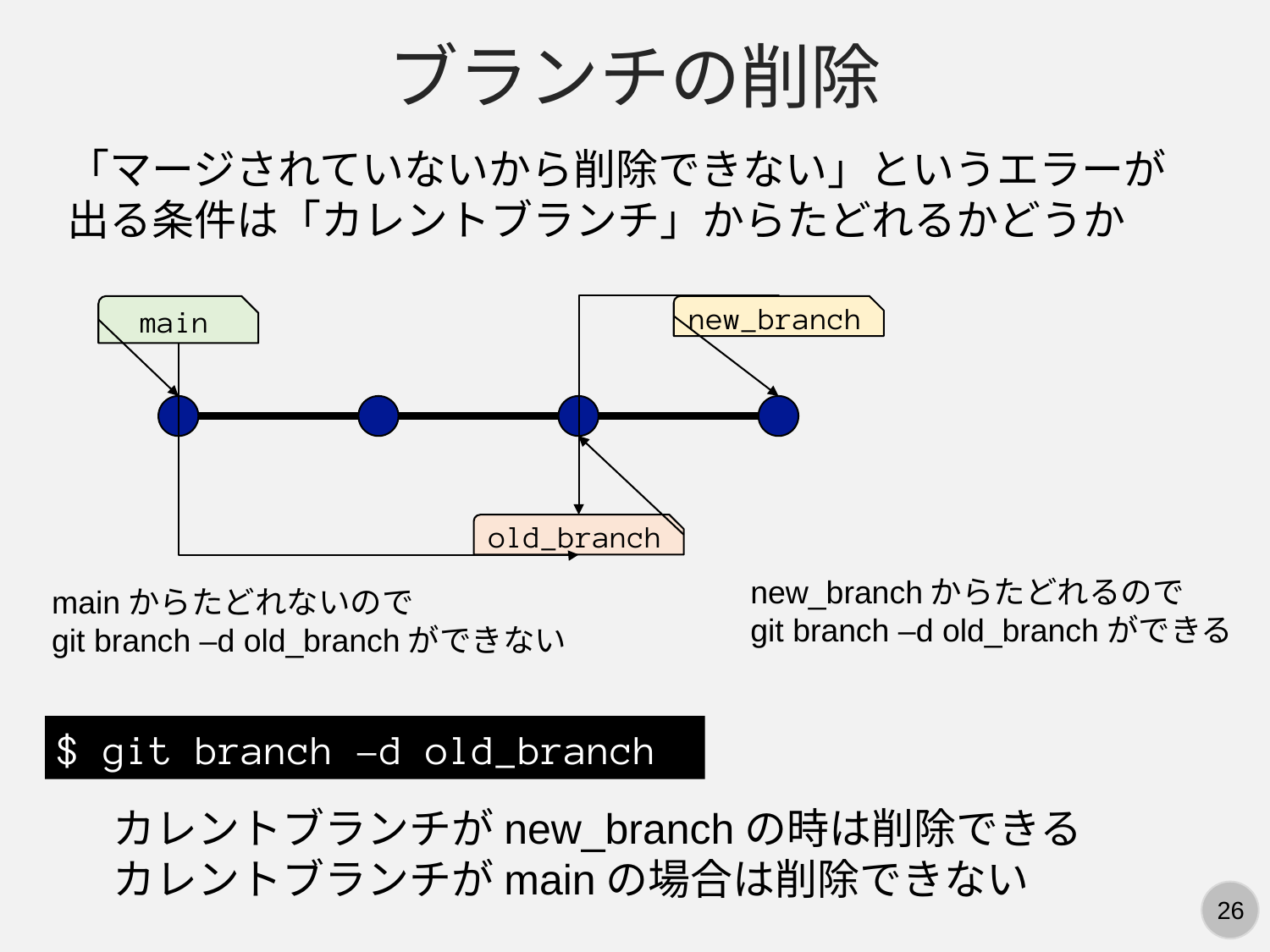

ブランチの削除
「マージされていないから削除できない」というエラーが出る条件は「カレントブランチ」からたどれるかどうか
main
new_branch

old_branch
new_branchからたどれるので
git branch –d old_branchができる
mainからたどれないので
git branch –d old_branchができない
$ git branch –d old_branch
カレントブランチがnew_branchの時は削除できる
カレントブランチがmainの場合は削除できない